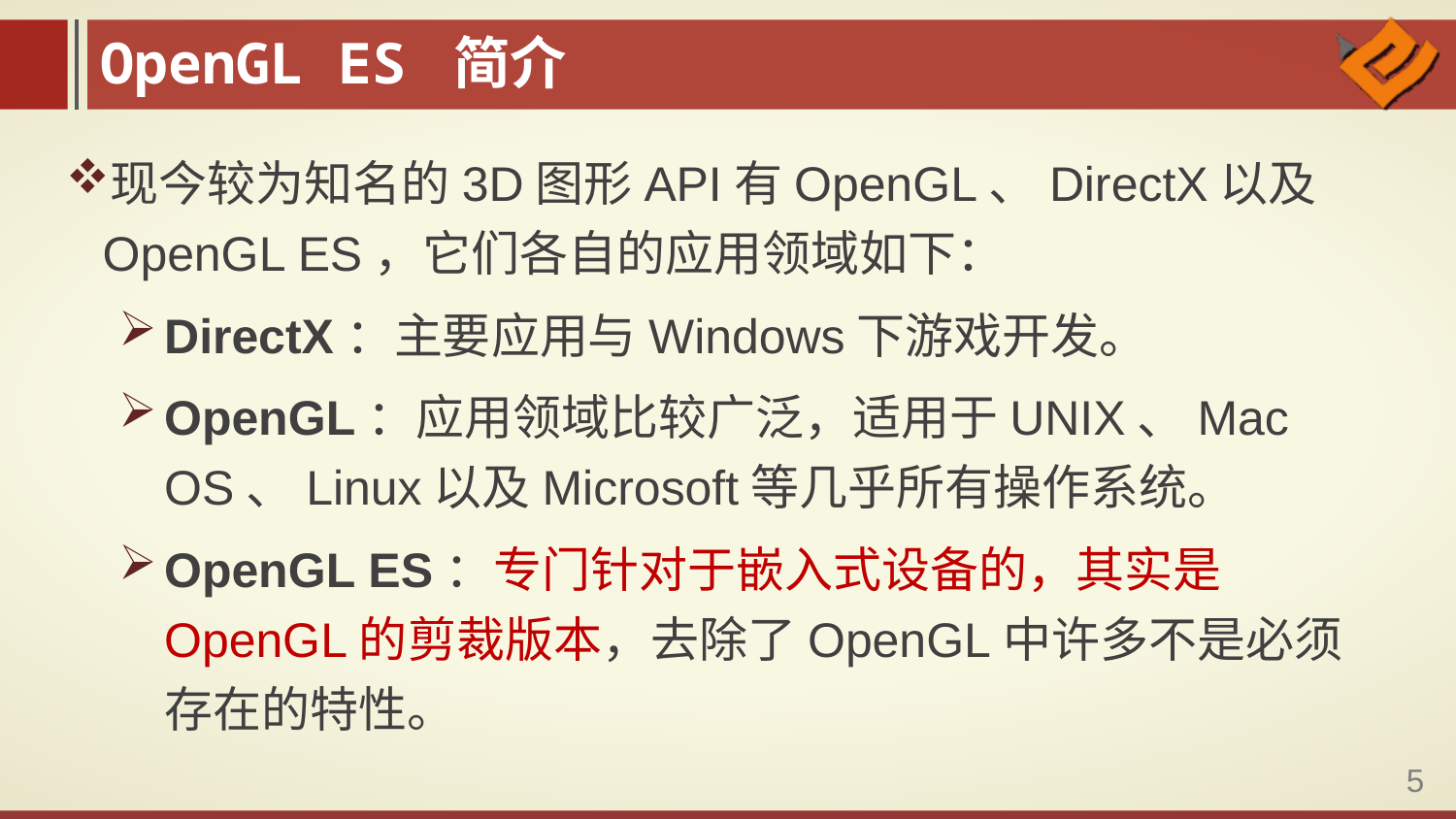

OpenGL ES 简介
现今较为知名的3D图形API有OpenGL、DirectX以及OpenGL ES，它们各自的应用领域如下：
DirectX：主要应用与Windows下游戏开发。
OpenGL：应用领域比较广泛，适用于UNIX、Mac OS、Linux以及Microsoft等几乎所有操作系统。
OpenGL ES：专门针对于嵌入式设备的，其实是OpenGL的剪裁版本，去除了OpenGL中许多不是必须存在的特性。